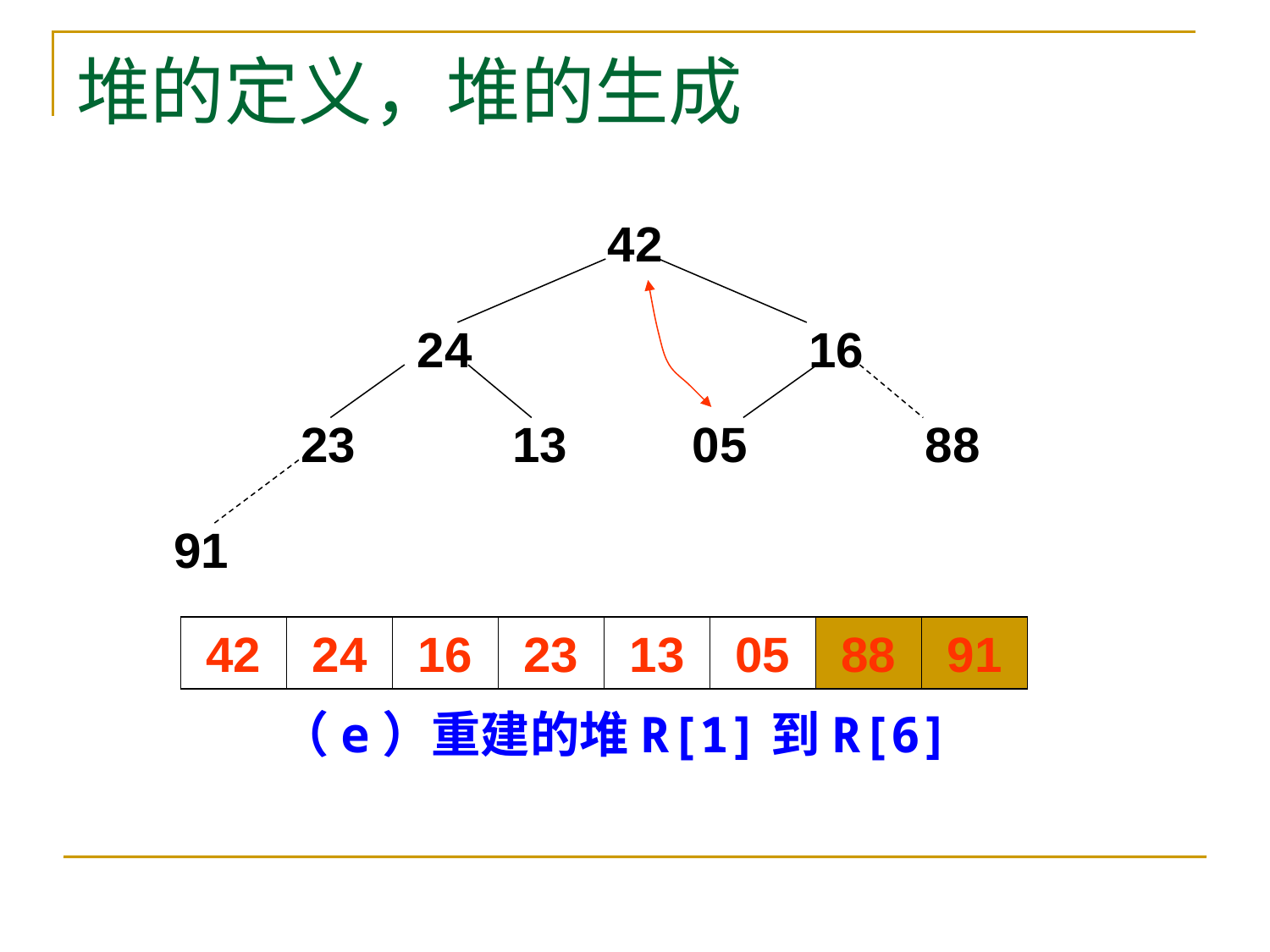

# 堆的定义，堆的生成
42

24
16

23
13
05
88

91
42
24
16
23
13
05
88
91
（e）重建的堆R[1]到R[6]